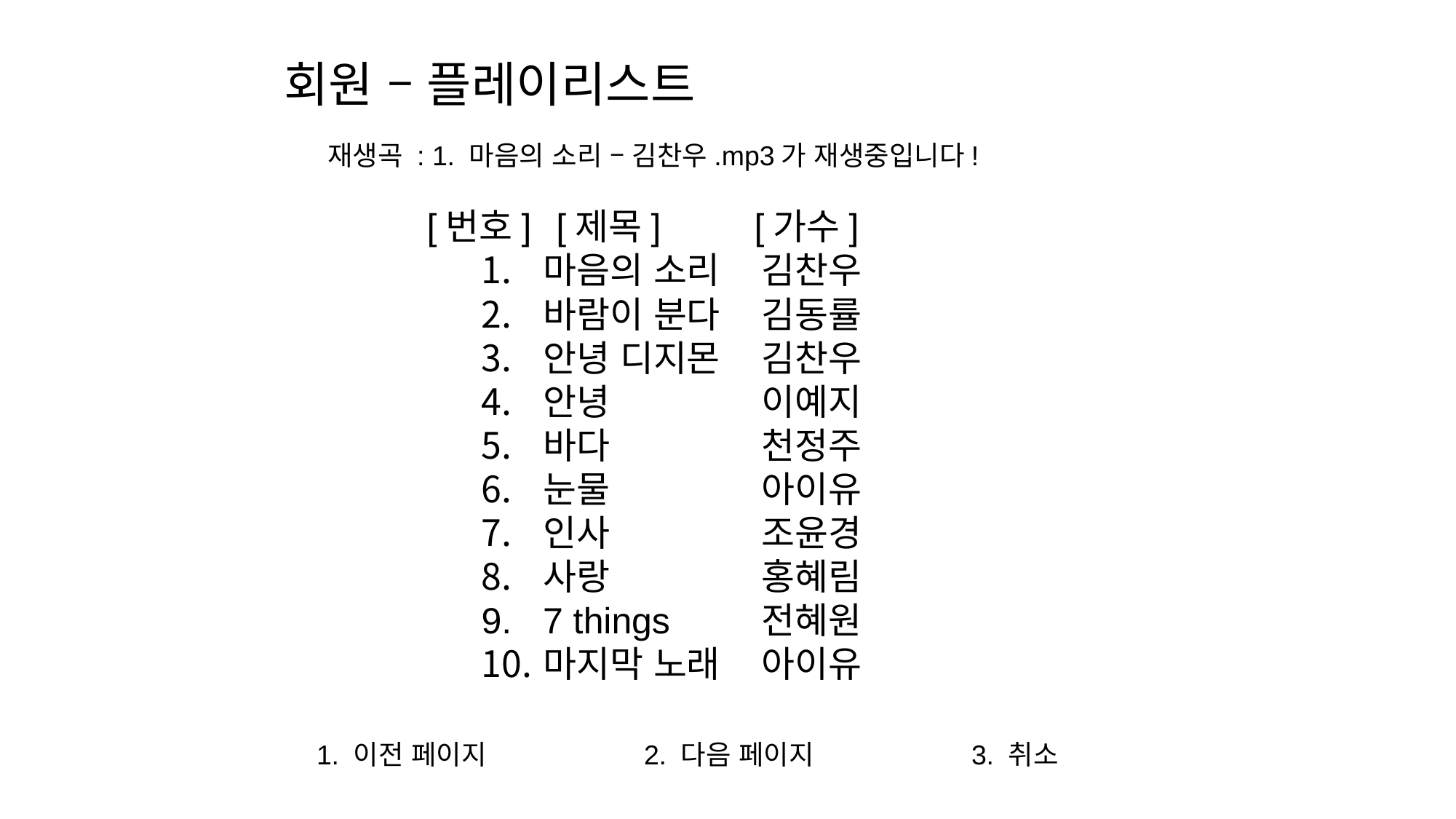

# 회원 – 플레이리스트
재생곡 : 1. 마음의 소리 – 김찬우.mp3가 재생중입니다!

[번호]	  [제목]  	[가수]
마음의 소리	김찬우
바람이 분다	김동률
안녕 디지몬	김찬우
안녕		이예지
바다		천정주
눈물		아이유
인사		조윤경
사랑		홍혜림
7 things	전혜원
마지막 노래	아이유
1. 이전 페이지		2. 다음 페이지		3. 취소